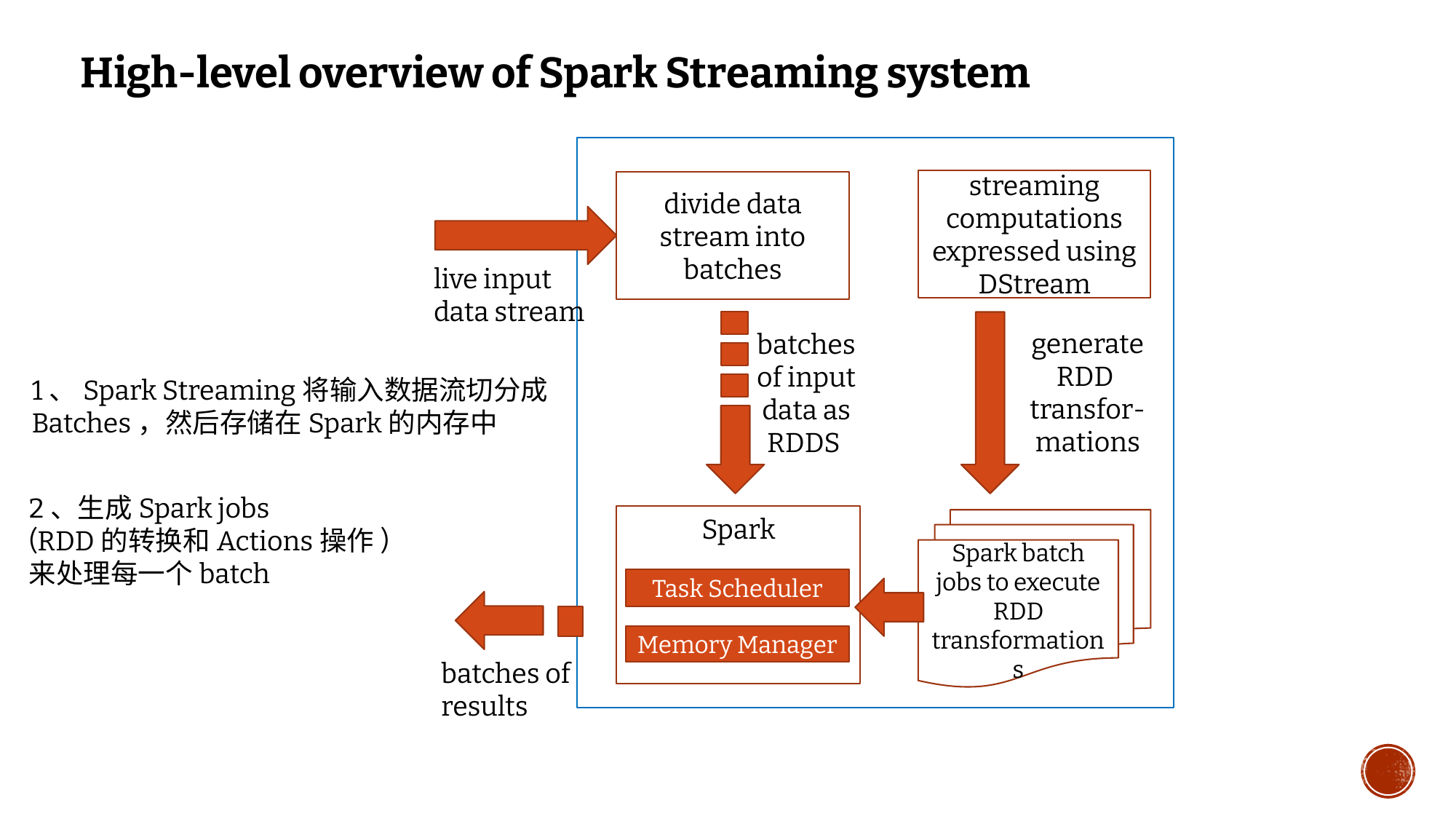

High-level overview of Spark Streaming system

streaming computations expressed using DStream
divide data stream into batches

live input
data stream

generate
RDD
transfor-
mations
batches
of input
data as
RDDS

1、Spark Streaming将输入数据流切分成
Batches，然后存储在Spark的内存中

2、生成Spark jobs
(RDD的转换和Actions操作)
来处理每一个batch

Spark
Spark batch jobs to execute RDD transformations
Task Scheduler

Memory Manager
batches of
results